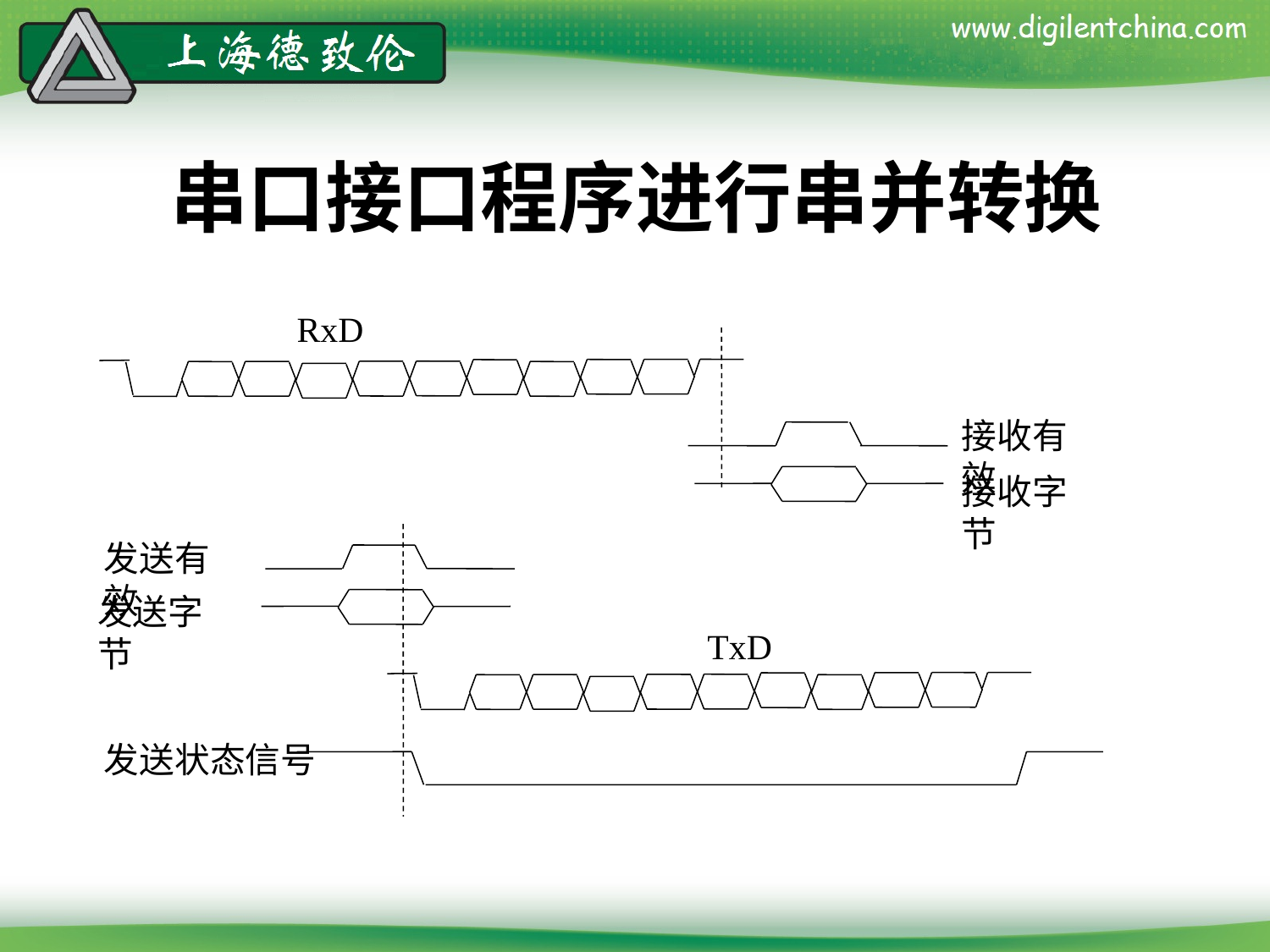

# 串口接口程序进行串并转换

RxD

接收有效

接收字节

发送有效

发送字节

TxD

发送状态信号